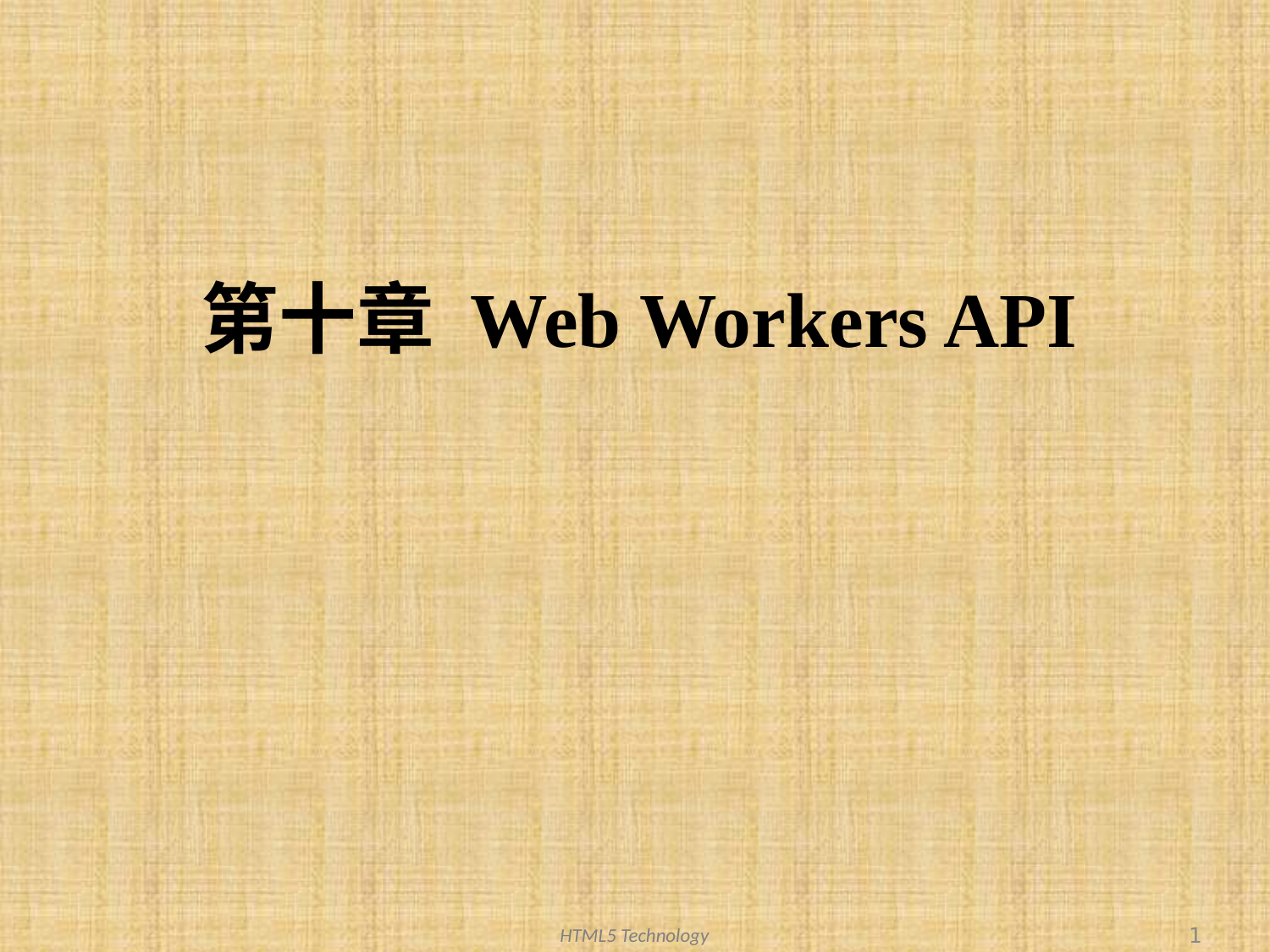

第十章 Web Workers API
HTML5 Technology
1